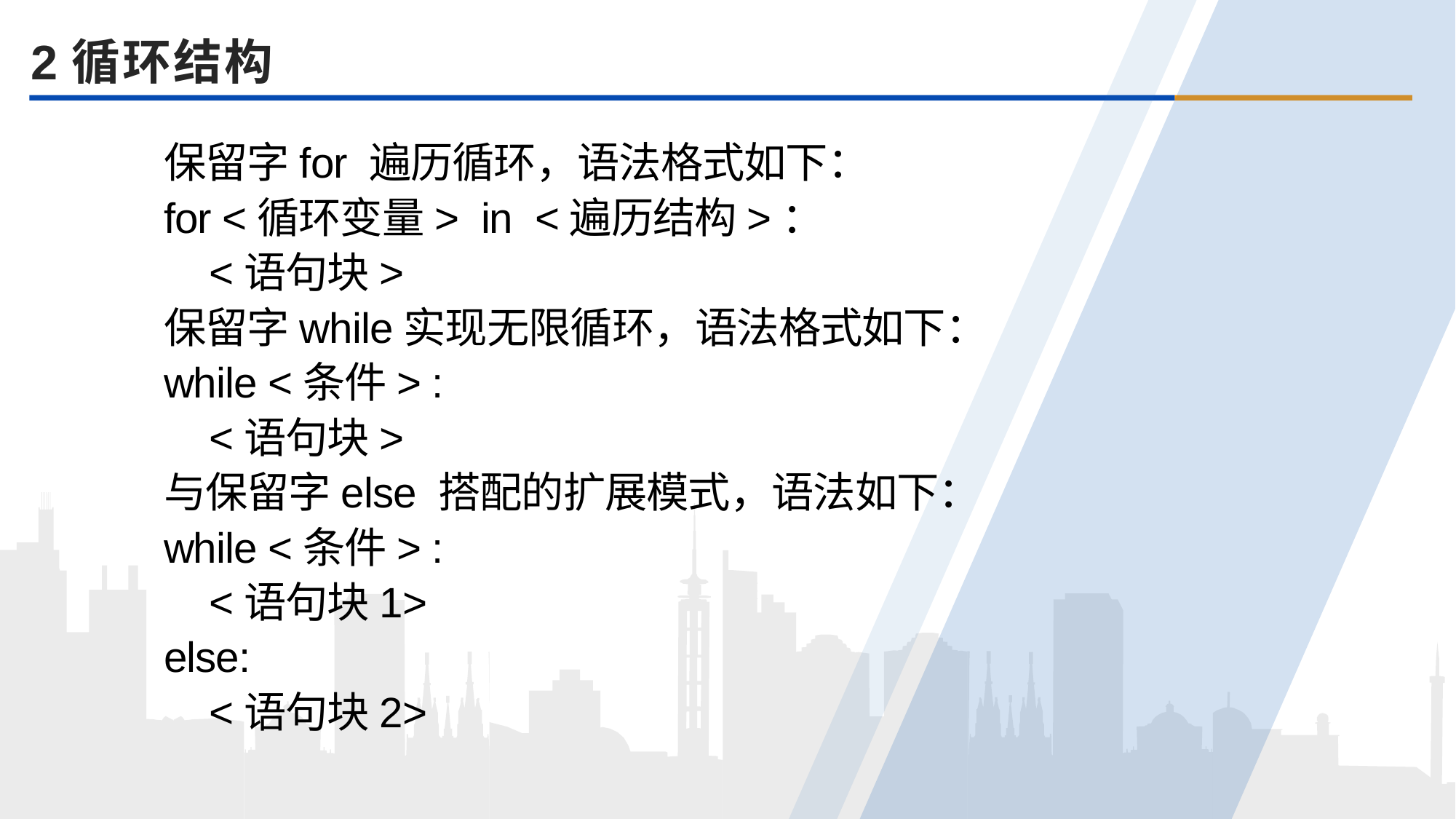

2循环结构
保留字for 遍历循环，语法格式如下：
for <循环变量>  in  <遍历结构>：
    <语句块>
保留字while实现无限循环，语法格式如下：
while <条件> :
    <语句块>
与保留字else 搭配的扩展模式，语法如下：
while <条件> :
    <语句块1>
else:
    <语句块2>